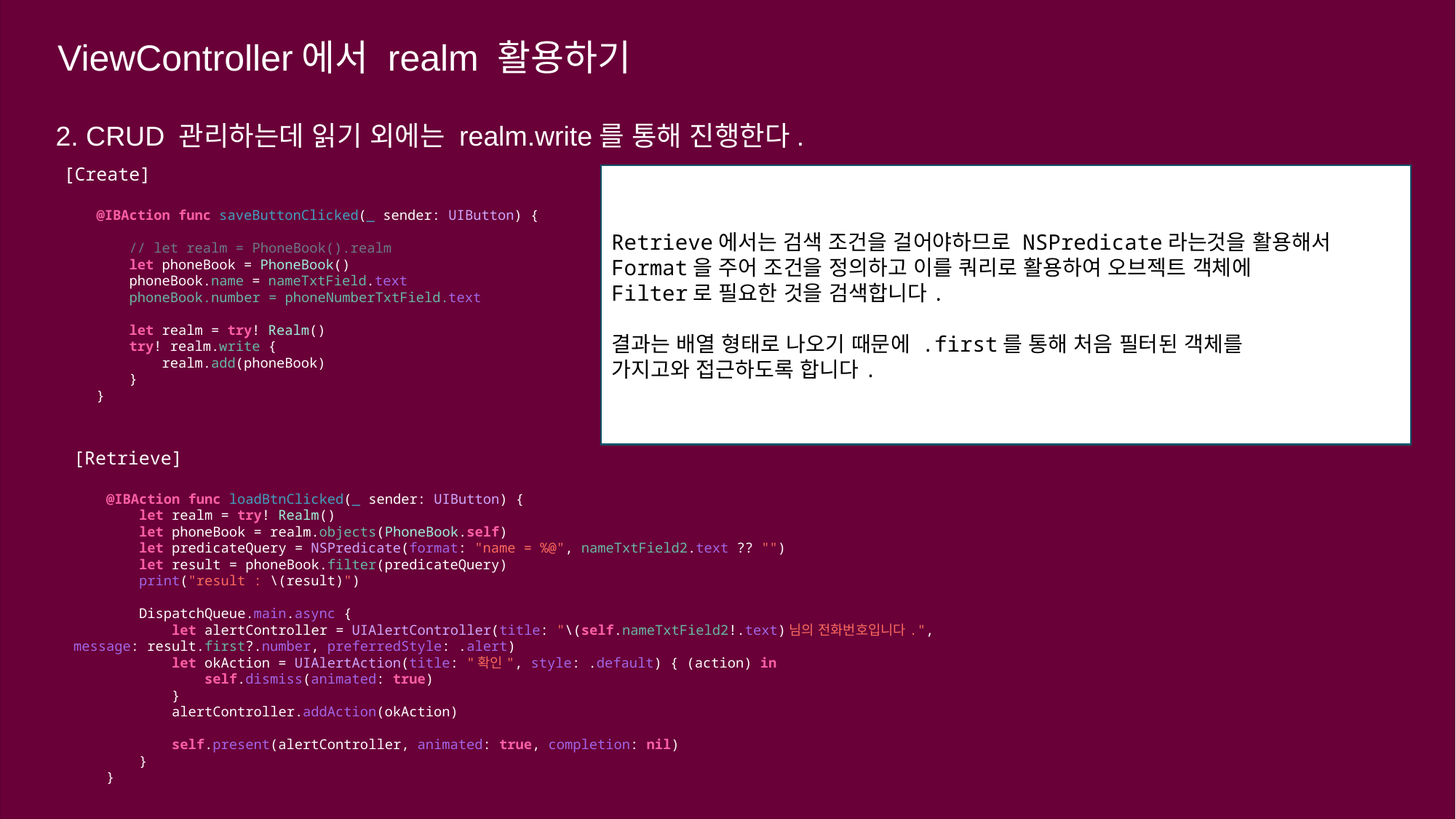

ViewController에서 realm 활용하기
2. CRUD 관리하는데 읽기 외에는 realm.write를 통해 진행한다.
[Create]

    @IBAction func saveButtonClicked(_ sender: UIButton) {

        // let realm = PhoneBook().realm
        let phoneBook = PhoneBook()
        phoneBook.name = nameTxtField.text
        phoneBook.number = phoneNumberTxtField.text

        let realm = try! Realm()
        try! realm.write {
            realm.add(phoneBook)
        }
    }

Retrieve에서는 검색 조건을 걸어야하므로 NSPredicate라는것을 활용해서
Format을 주어 조건을 정의하고 이를 쿼리로 활용하여 오브젝트 객체에
Filter로 필요한 것을 검색합니다.

결과는 배열 형태로 나오기 때문에 .first를 통해 처음 필터된 객체를
가지고와 접근하도록 합니다.
[Retrieve]

    @IBAction func loadBtnClicked(_ sender: UIButton) {
        let realm = try! Realm()
        let phoneBook = realm.objects(PhoneBook.self)
        let predicateQuery = NSPredicate(format: "name = %@", nameTxtField2.text ?? "")
        let result = phoneBook.filter(predicateQuery)
        print("result : \(result)")

        DispatchQueue.main.async {
            let alertController = UIAlertController(title: "\(self.nameTxtField2!.text)님의 전화번호입니다.", message: result.first?.number, preferredStyle: .alert)
            let okAction = UIAlertAction(title: "확인", style: .default) { (action) in
                self.dismiss(animated: true)
            }
            alertController.addAction(okAction)

            self.present(alertController, animated: true, completion: nil)
        }
    }